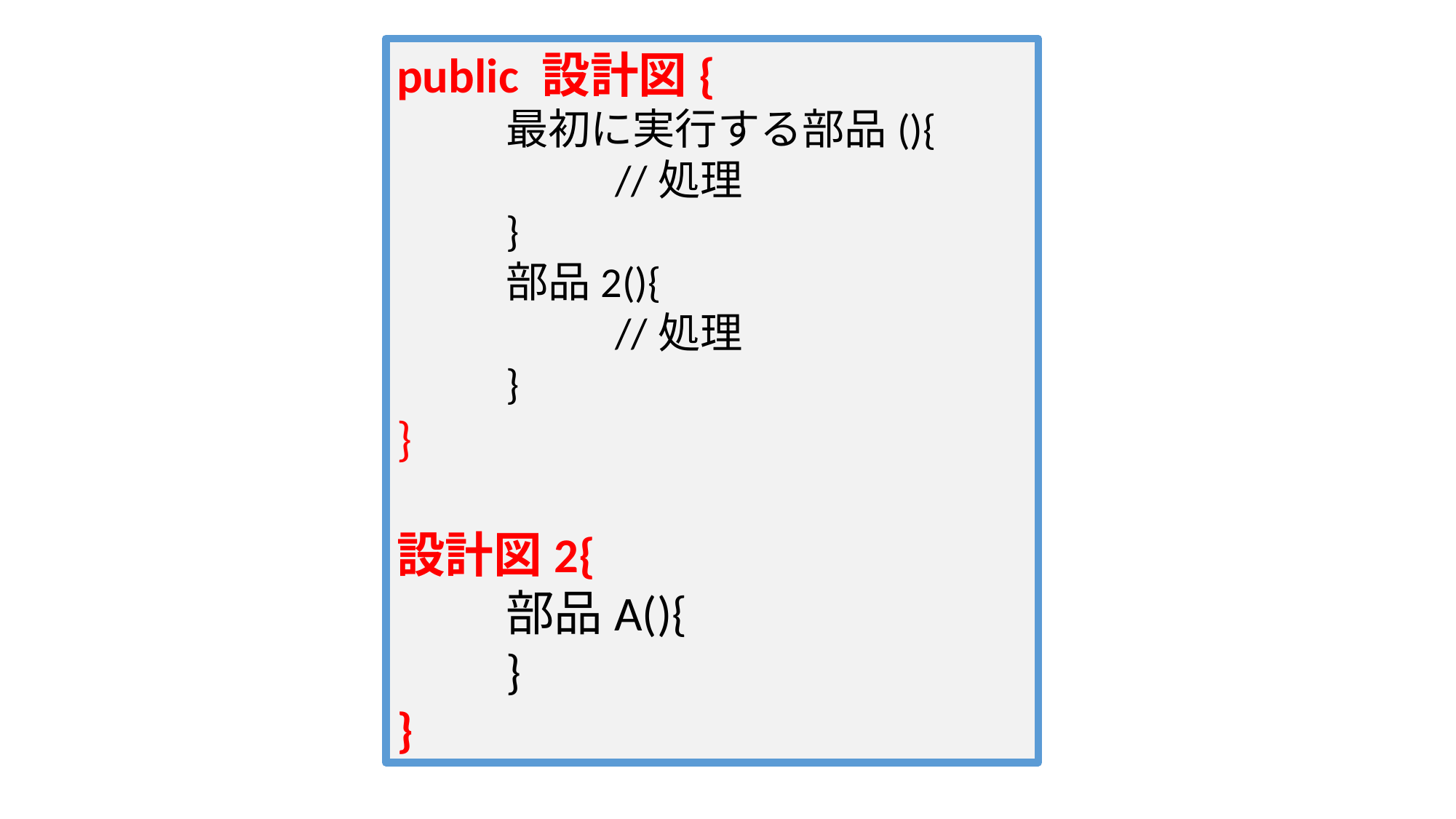

public 設計図{
	最初に実行する部品(){
		//処理
	}
	部品2(){
		//処理
	}
}

設計図2{
	部品A(){
	}
}